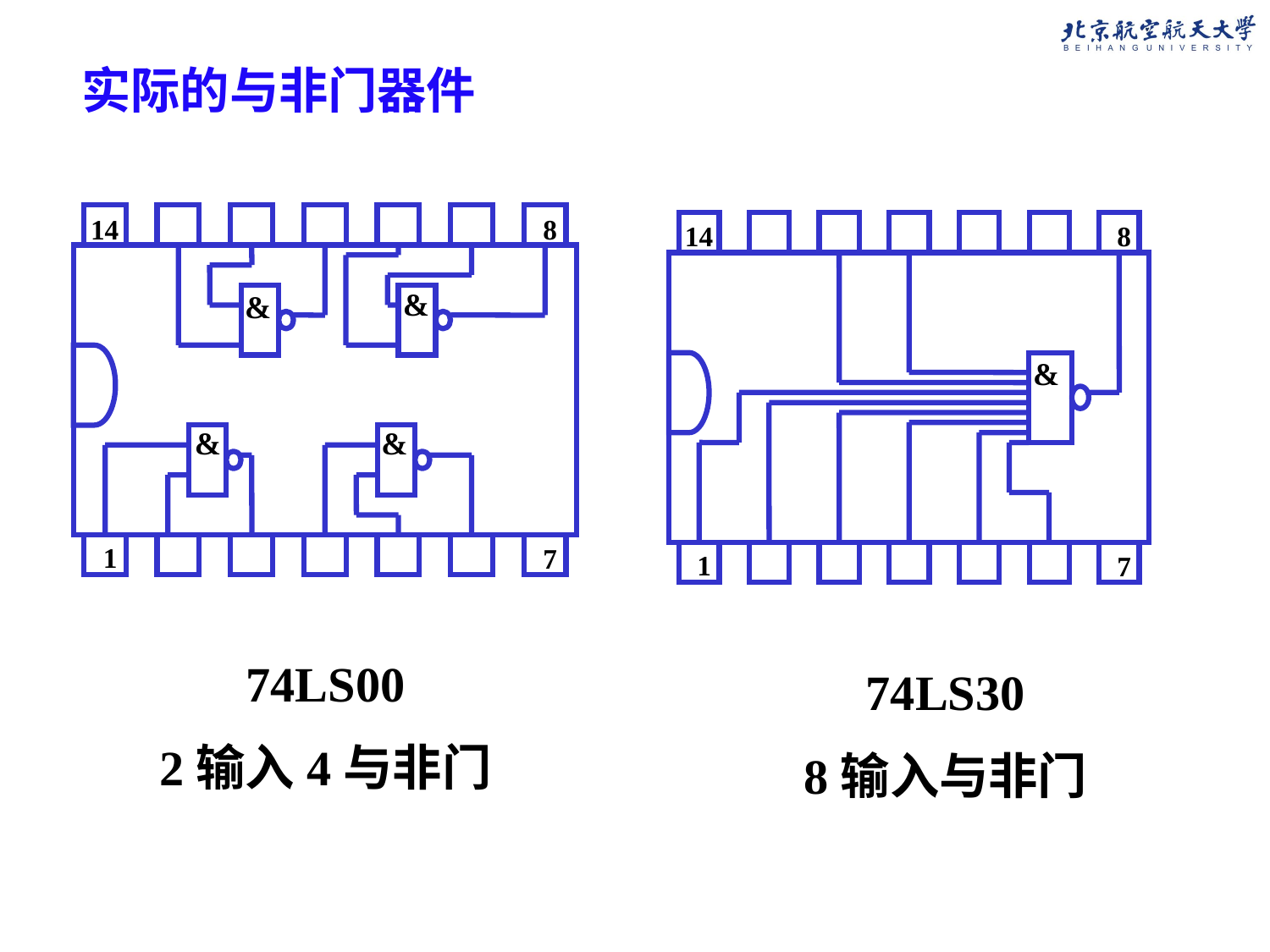

# 实际的与非门器件
14

8

1

7
&
&
&
&
14

8

1

7
&
74LS00
2输入4与非门
74LS30
8输入与非门
16